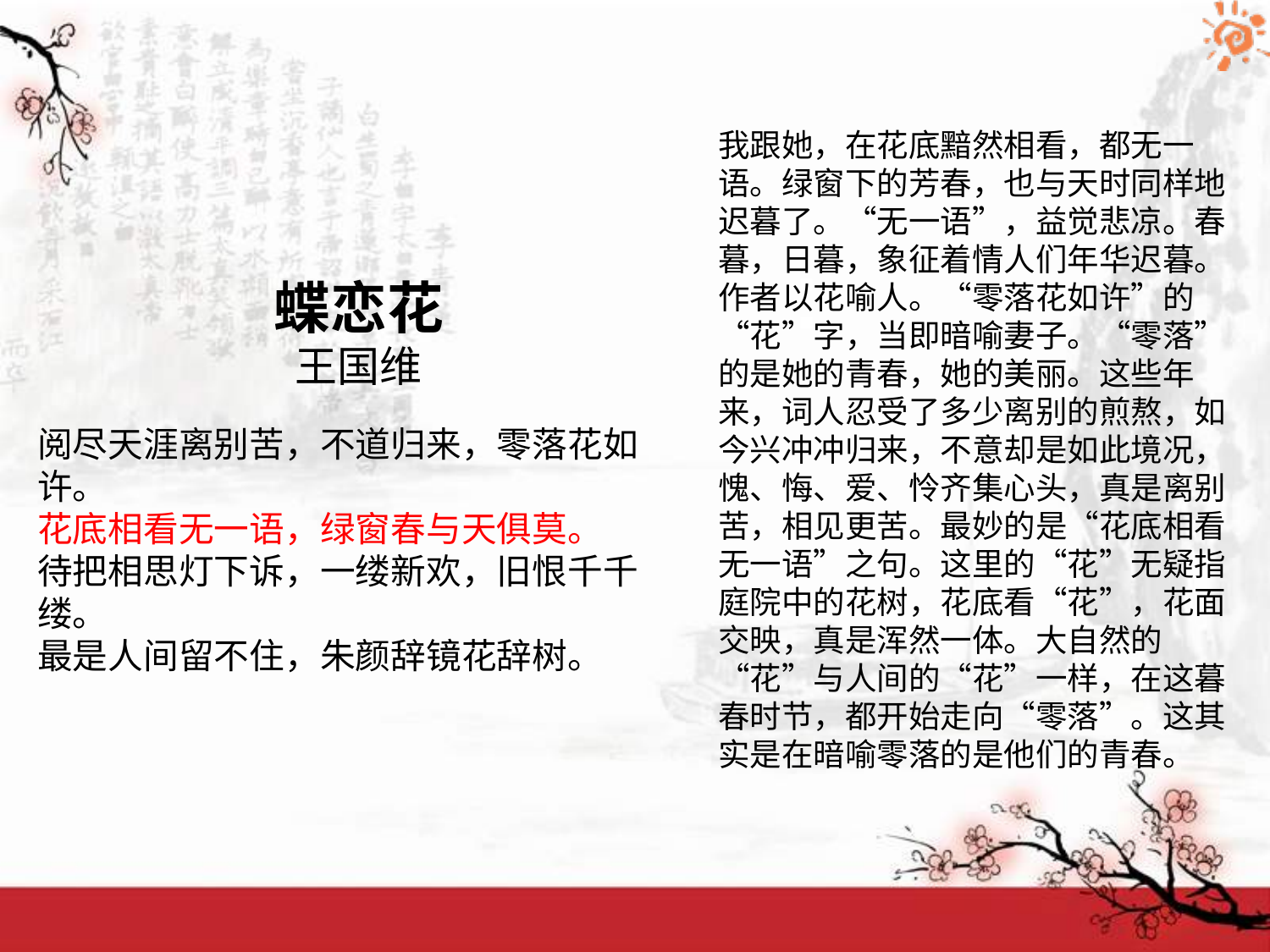

我跟她，在花底黯然相看，都无一语。绿窗下的芳春，也与天时同样地迟暮了。“无一语”，益觉悲凉。春暮，日暮，象征着情人们年华迟暮。作者以花喻人。“零落花如许”的“花”字，当即暗喻妻子。“零落”的是她的青春，她的美丽。这些年来，词人忍受了多少离别的煎熬，如今兴冲冲归来，不意却是如此境况，愧、悔、爱、怜齐集心头，真是离别苦，相见更苦。最妙的是“花底相看无一语”之句。这里的“花”无疑指庭院中的花树，花底看“花”，花面交映，真是浑然一体。大自然的“花”与人间的“花”一样，在这暮春时节，都开始走向“零落”。这其实是在暗喻零落的是他们的青春。
蝶恋花
王国维
阅尽天涯离别苦，不道归来，零落花如许。
花底相看无一语，绿窗春与天俱莫。
待把相思灯下诉，一缕新欢，旧恨千千缕。
最是人间留不住，朱颜辞镜花辞树。